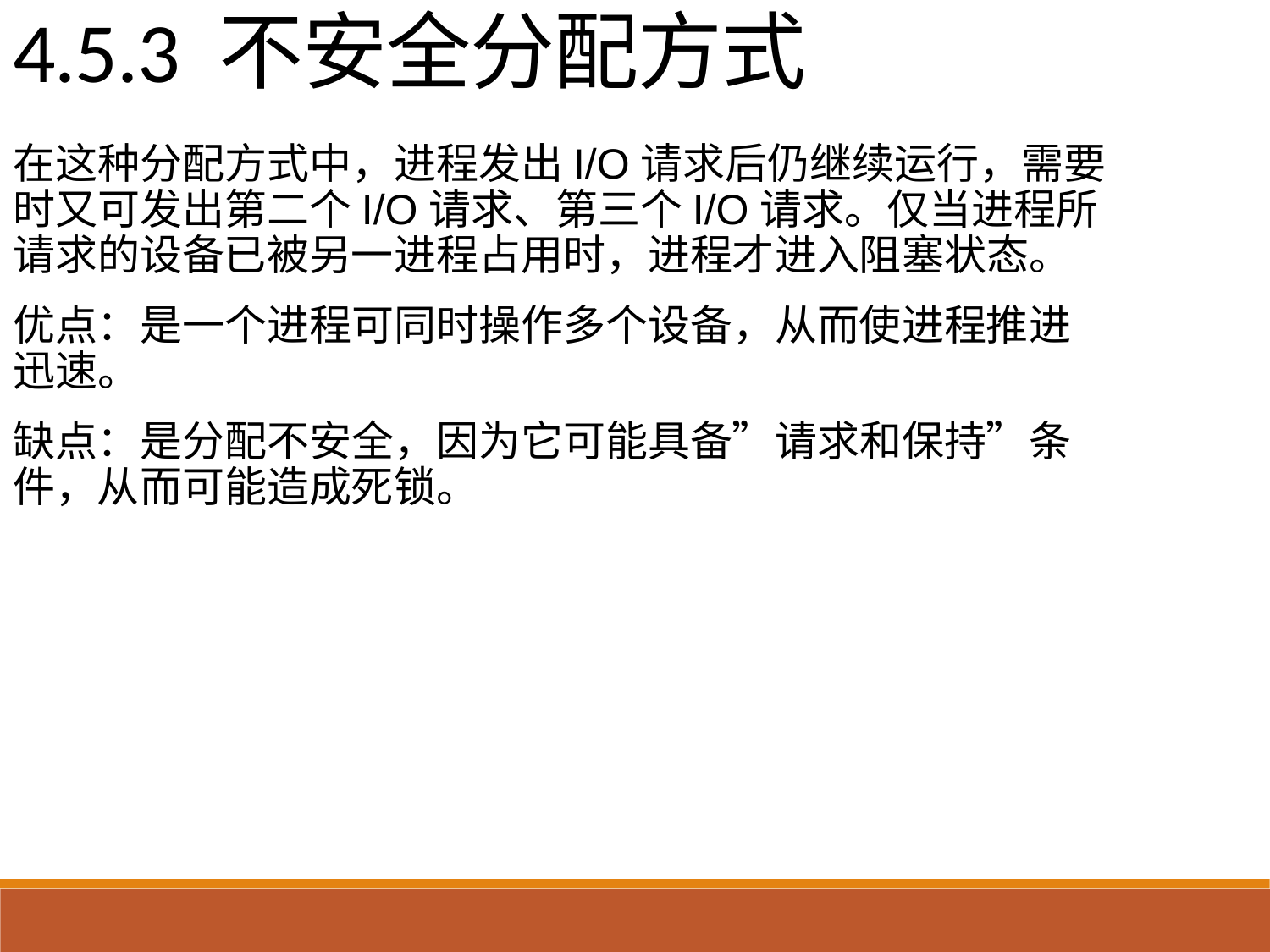

4.5.3 不安全分配方式
在这种分配方式中，进程发出I/O请求后仍继续运行，需要时又可发出第二个I/O请求、第三个I/O请求。仅当进程所请求的设备已被另一进程占用时，进程才进入阻塞状态。
优点：是一个进程可同时操作多个设备，从而使进程推进迅速。
缺点：是分配不安全，因为它可能具备”请求和保持”条件，从而可能造成死锁。